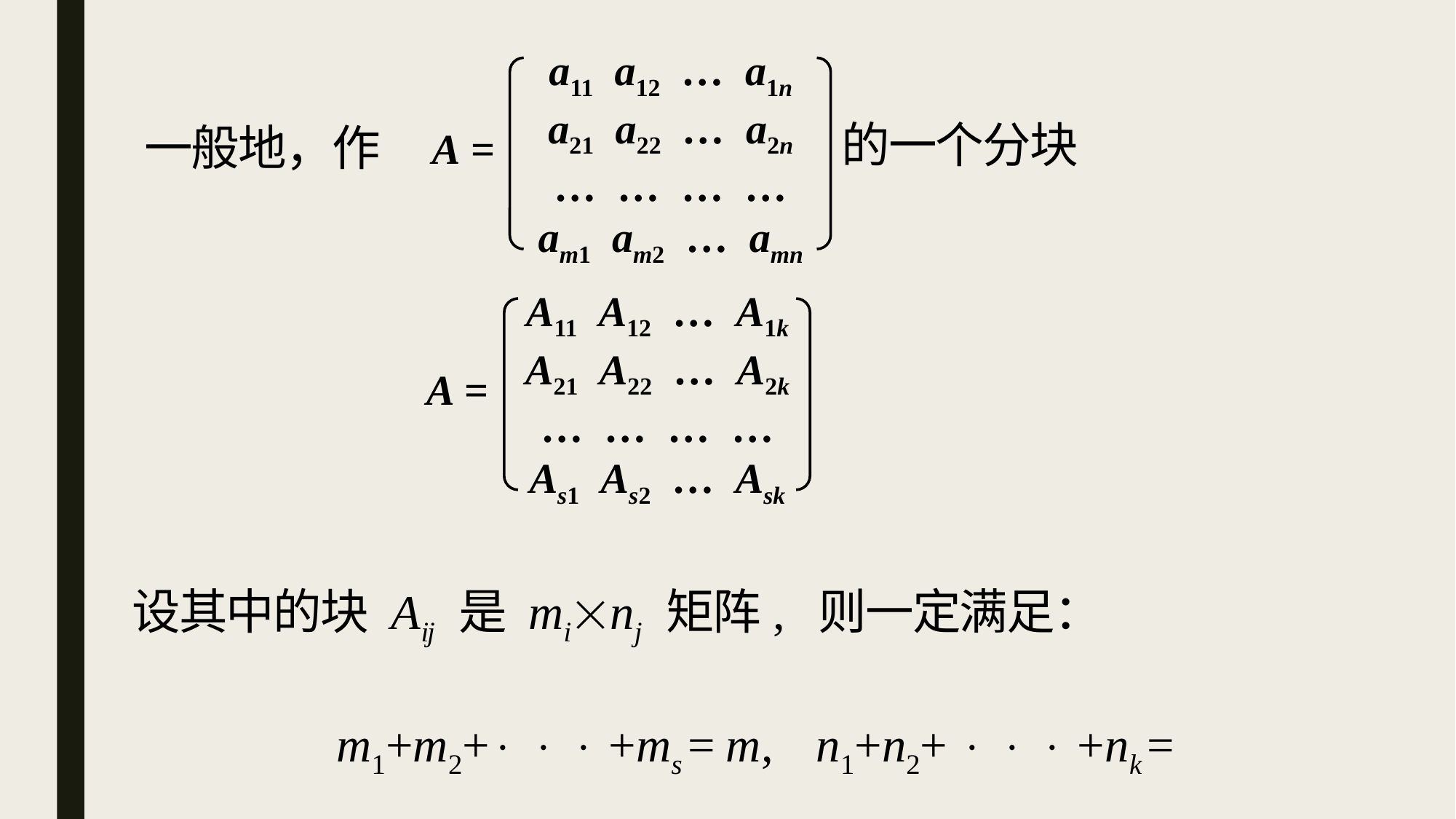

a11  a12  …  a1n
a21  a22  …  a2n
…  …  …  …
am1  am2  …  amn

的一个分块
一般地，作
A =
A11  A12  …  A1k
A21  A22  …  A2k
…  …  …  …
As1  As2  …  Ask

A =
设其中的块 Aij 是 mi×nj 矩阵,  则一定满足：
                   m1+m2+⋅ ⋅ ⋅ +ms = m,    n1+n2+ ⋅ ⋅ ⋅ +nk = n.